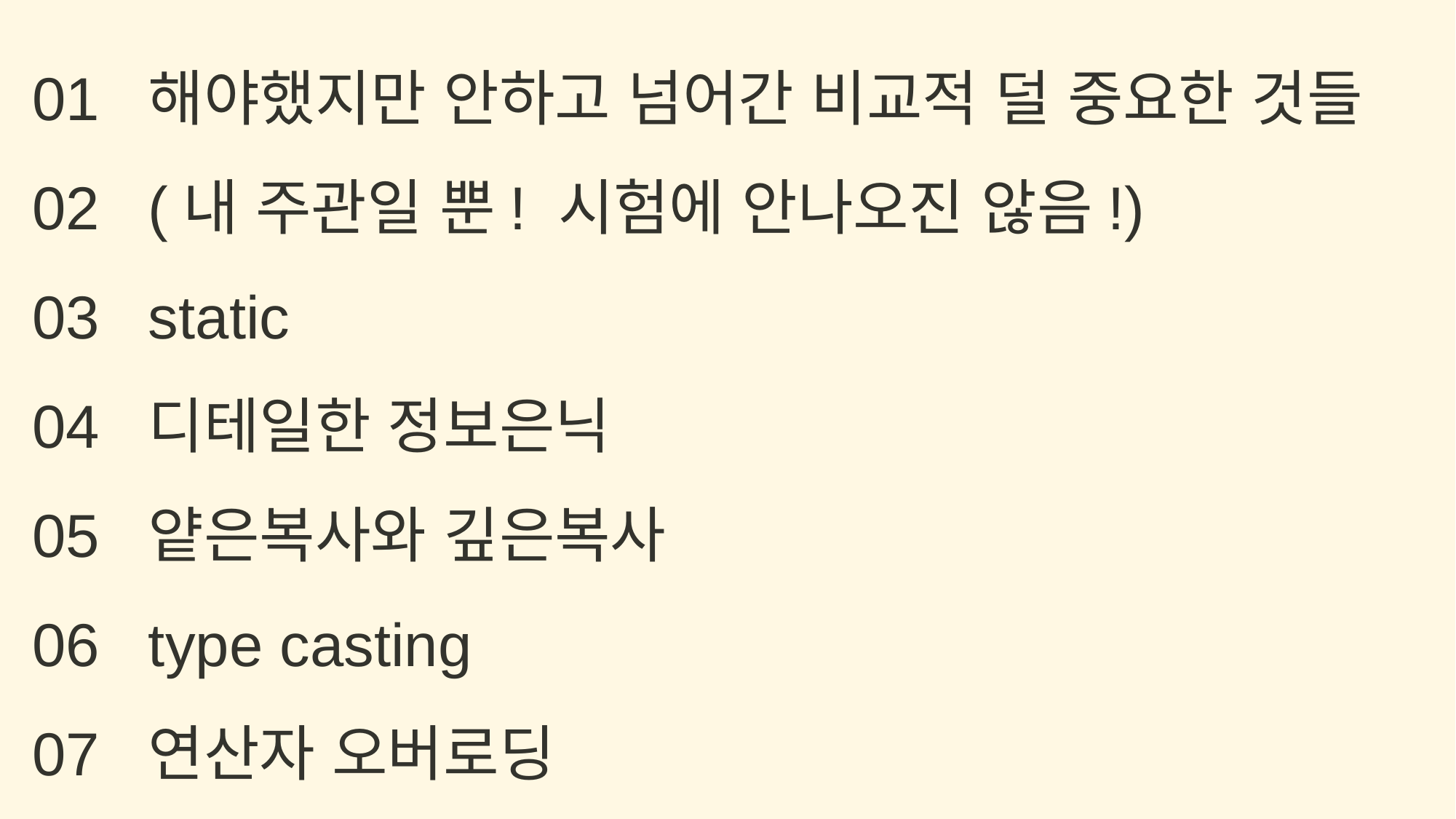

해야했지만 안하고 넘어간 비교적 덜 중요한 것들
(내 주관일 뿐! 시험에 안나오진 않음!)
static
디테일한 정보은닉
얕은복사와 깊은복사
type casting
연산자 오버로딩

01
02
03
04
05
06
07